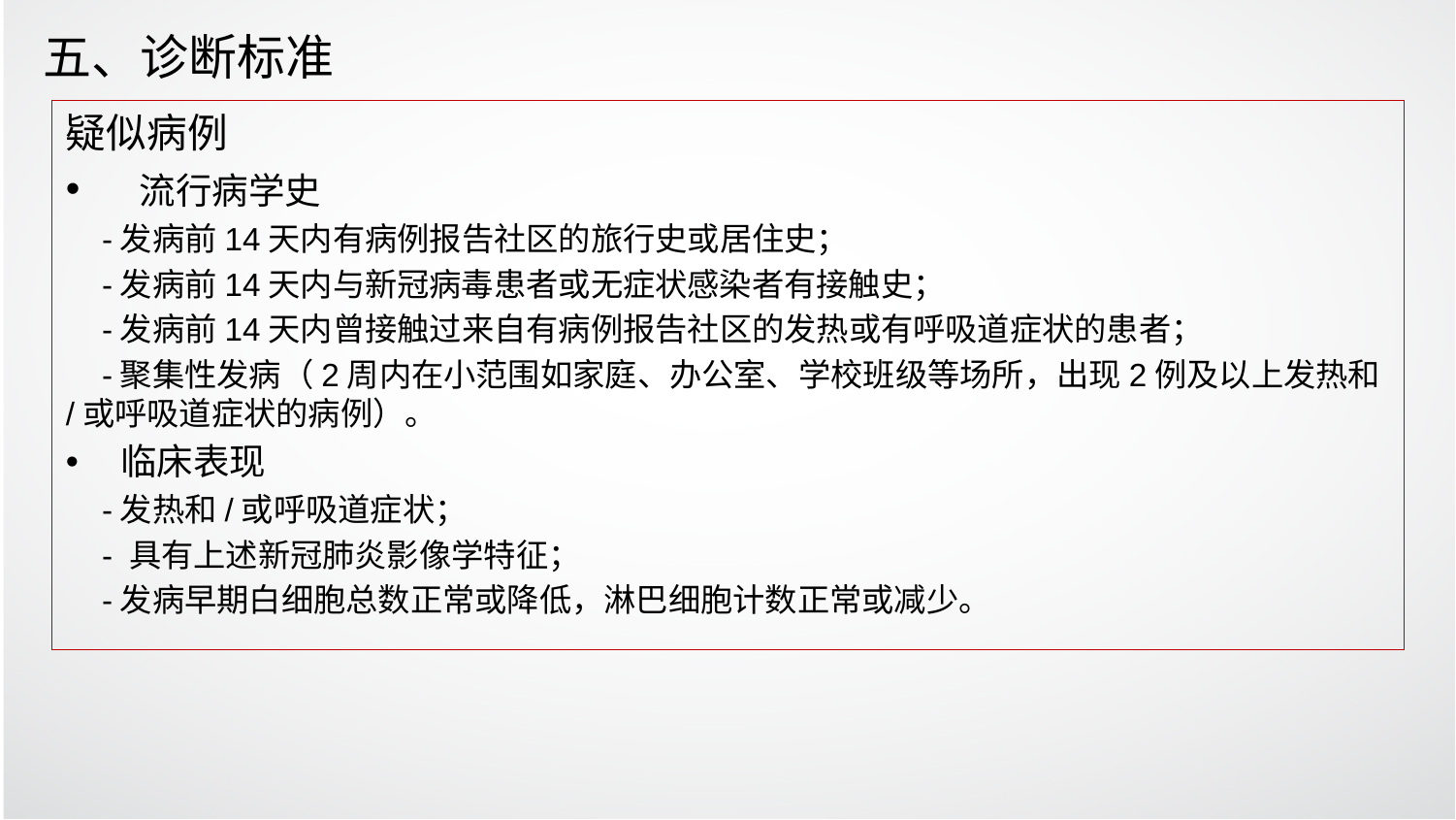

# 五、诊断标准
疑似病例
 流行病学史
    -发病前14天内有病例报告社区的旅行史或居住史；
    -发病前14天内与新冠病毒患者或无症状感染者有接触史；
    -发病前14天内曾接触过来自有病例报告社区的发热或有呼吸道症状的患者；
    -聚集性发病（2周内在小范围如家庭、办公室、学校班级等场所，出现2例及以上发热和/或呼吸道症状的病例）。
临床表现
    -发热和/或呼吸道症状；
    - 具有上述新冠肺炎影像学特征；
    -发病早期白细胞总数正常或降低，淋巴细胞计数正常或减少。